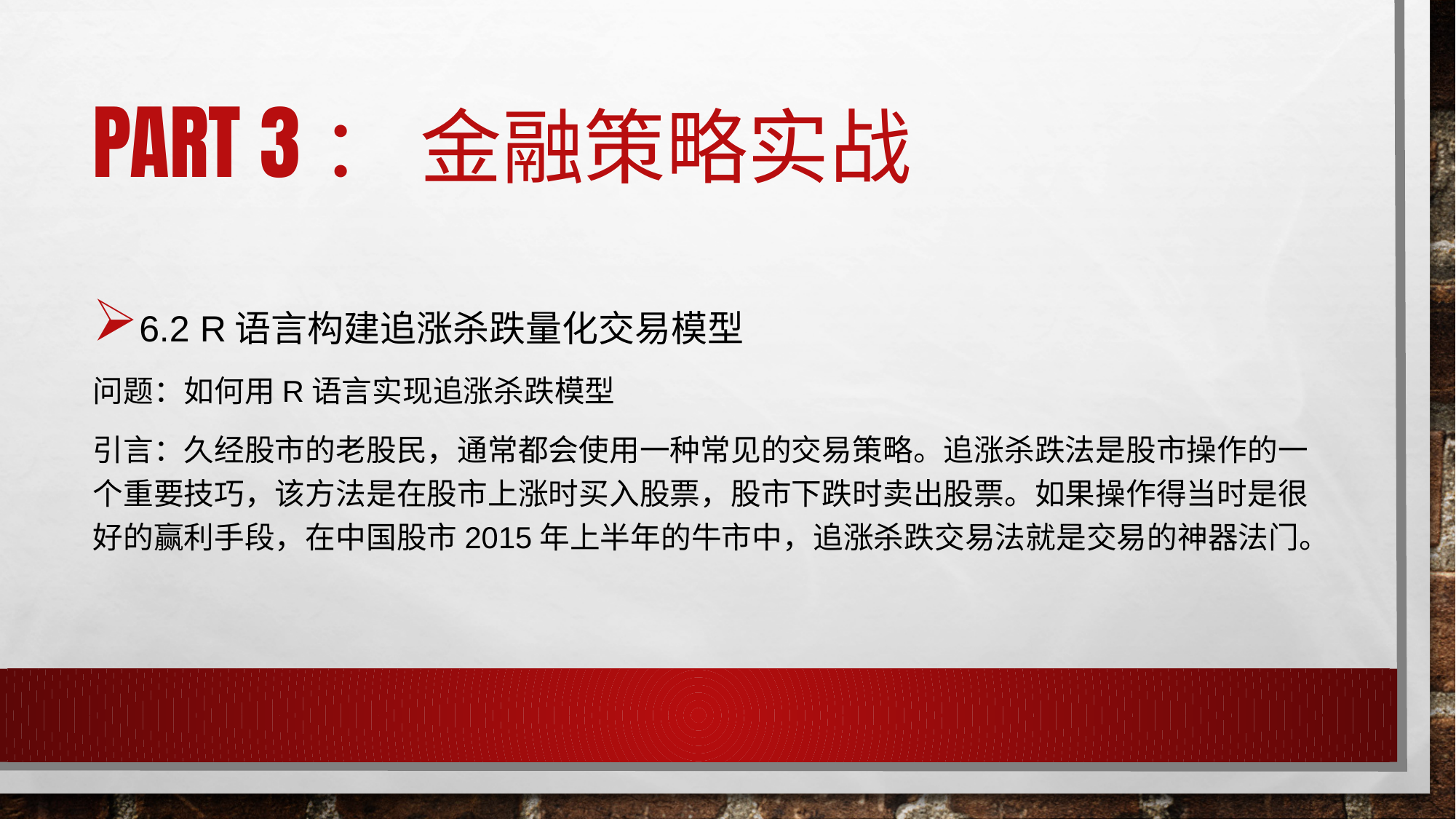

# Part 3： 金融策略实战
6.2 R语言构建追涨杀跌量化交易模型
问题：如何用R语言实现追涨杀跌模型
引言：久经股市的老股民，通常都会使用一种常⻅的交易策略。追涨杀跌法是股市操作的一个重要技巧，该方法是在股市上涨时买入股票，股市下跌时卖出股票。如果操作得当时是很好的赢利手段，在中国股市2015年上半年的牛市中，追涨杀跌交易法就是交易的神器法门。